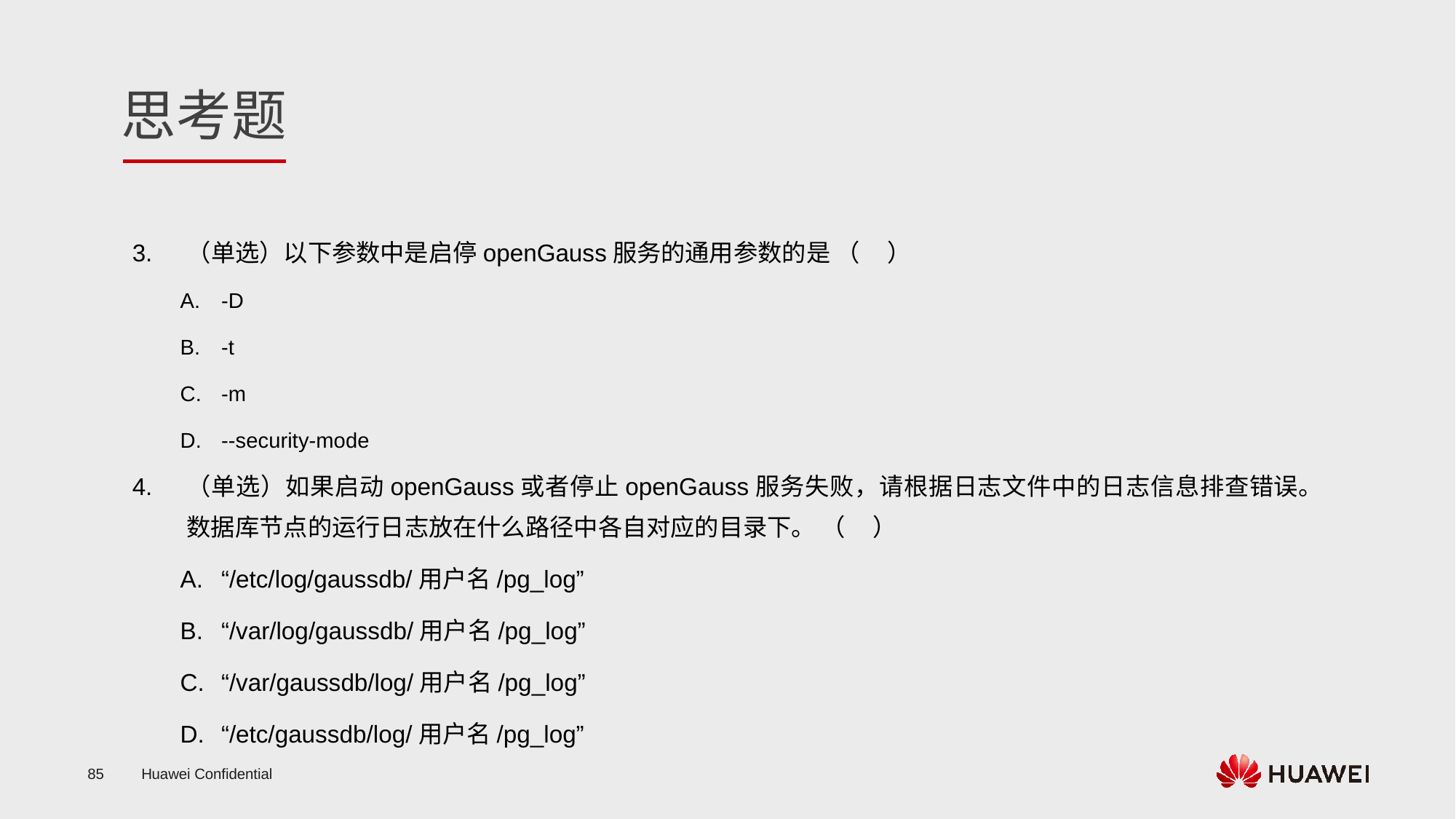

（单选）以下参数中是启停openGauss服务的通用参数的是 （     ）
-D
-t
-m
--security-mode
（单选）如果启动openGauss或者停止openGauss服务失败，请根据日志文件中的日志信息排查错误。数据库节点的运行日志放在什么路径中各自对应的目录下。 （     ）
“/etc/log/gaussdb/用户名/pg_log”
“/var/log/gaussdb/用户名/pg_log”
“/var/gaussdb/log/用户名/pg_log”
“/etc/gaussdb/log/用户名/pg_log”